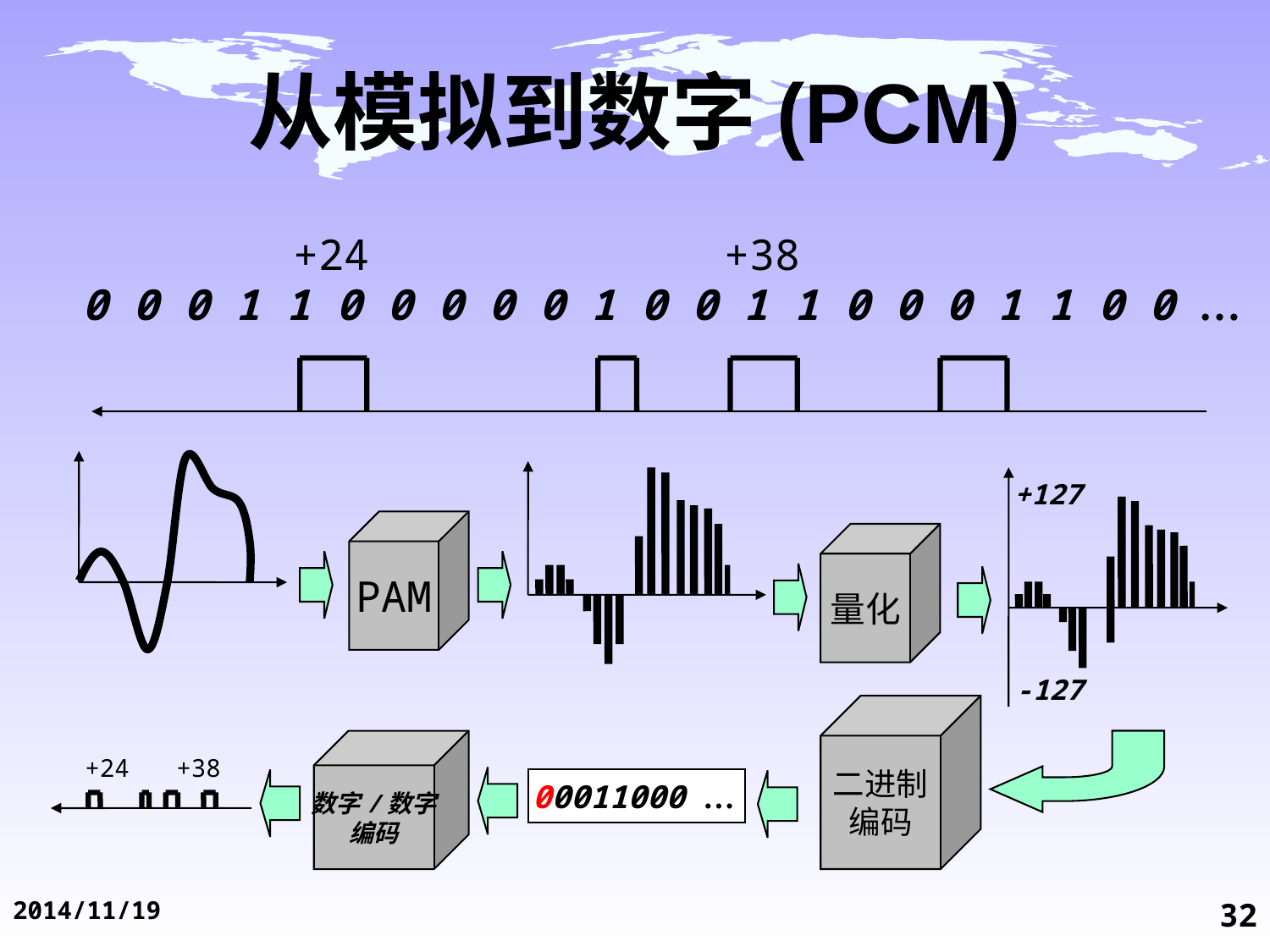

# 从模拟到数字(PCM)
+24
+38
0 0 0 1 1 0 0 0 0 0 1 0 0 1 1 0 0 0 1 1 0 0 …

+127

-127
PAM
量化

二进制
编码
数字/数字
编码

+24
+38

00011000 …

2014/11/19
32